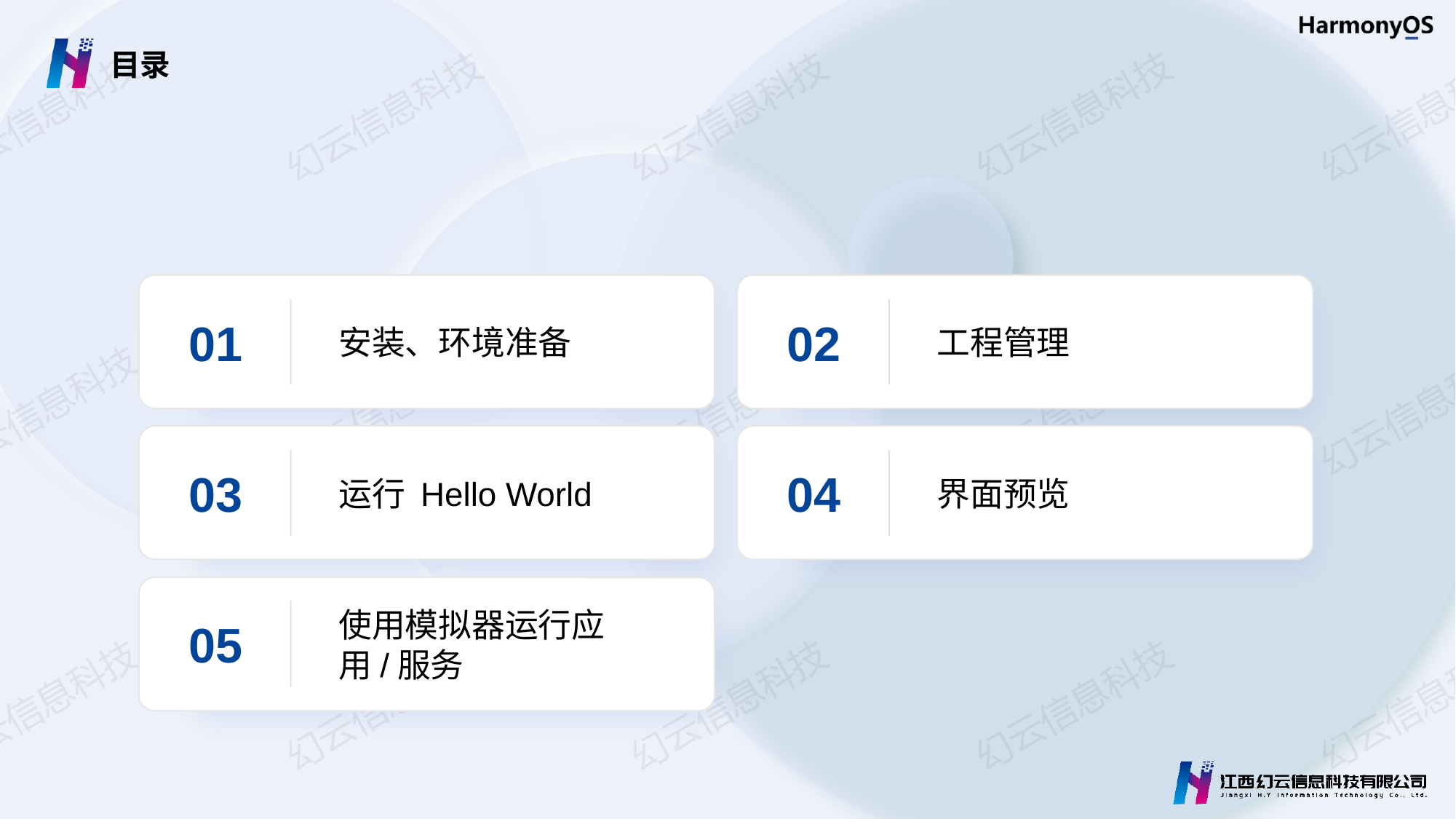

目录

01
安装、环境准备

02
工程管理

03
运行 Hello World

04
界面预览
05
使用模拟器运行应用/服务